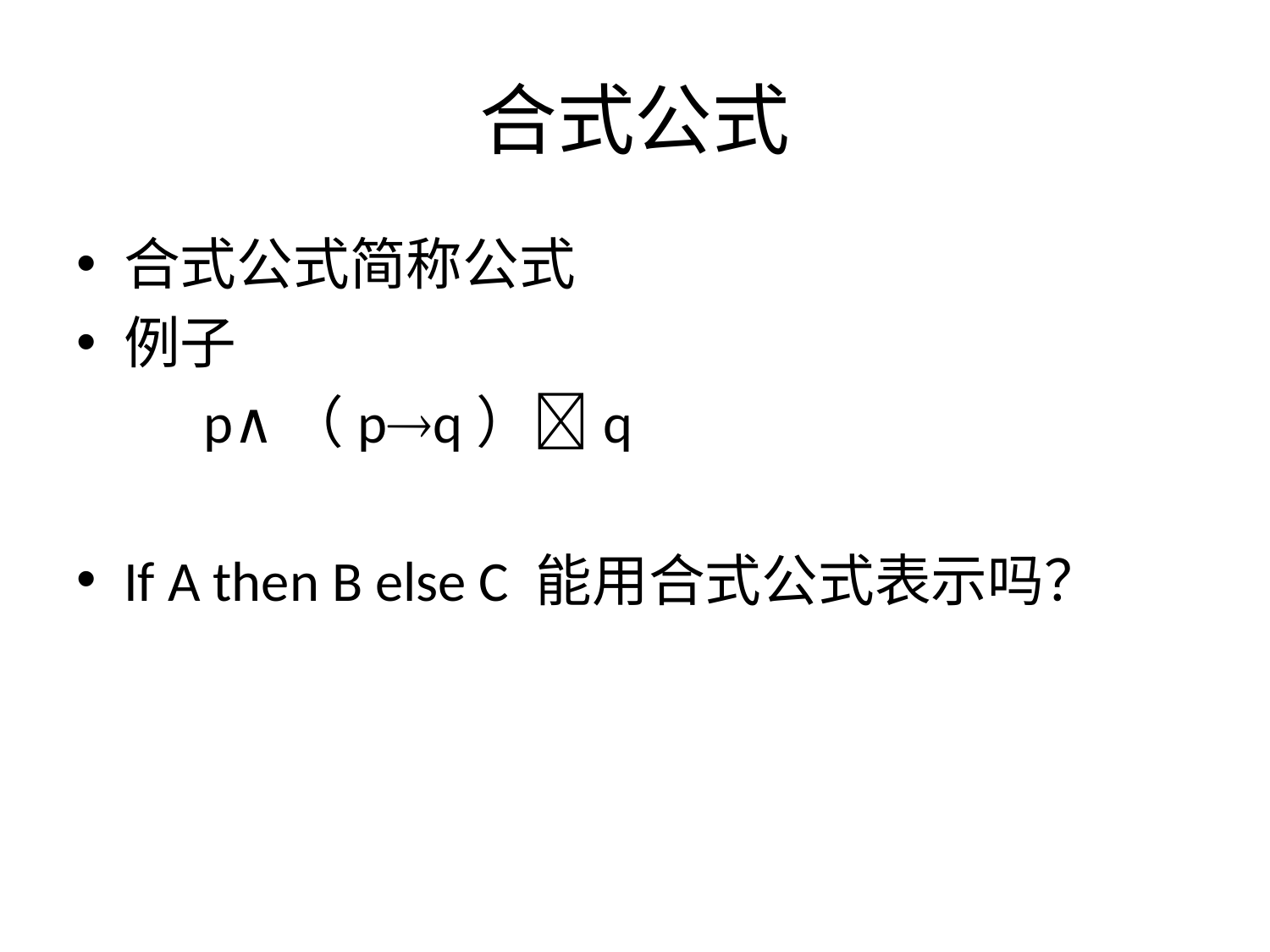

# 合式公式
合式公式简称公式
例子
	p∧（p→q）→q

If A then B else C 能用合式公式表示吗？